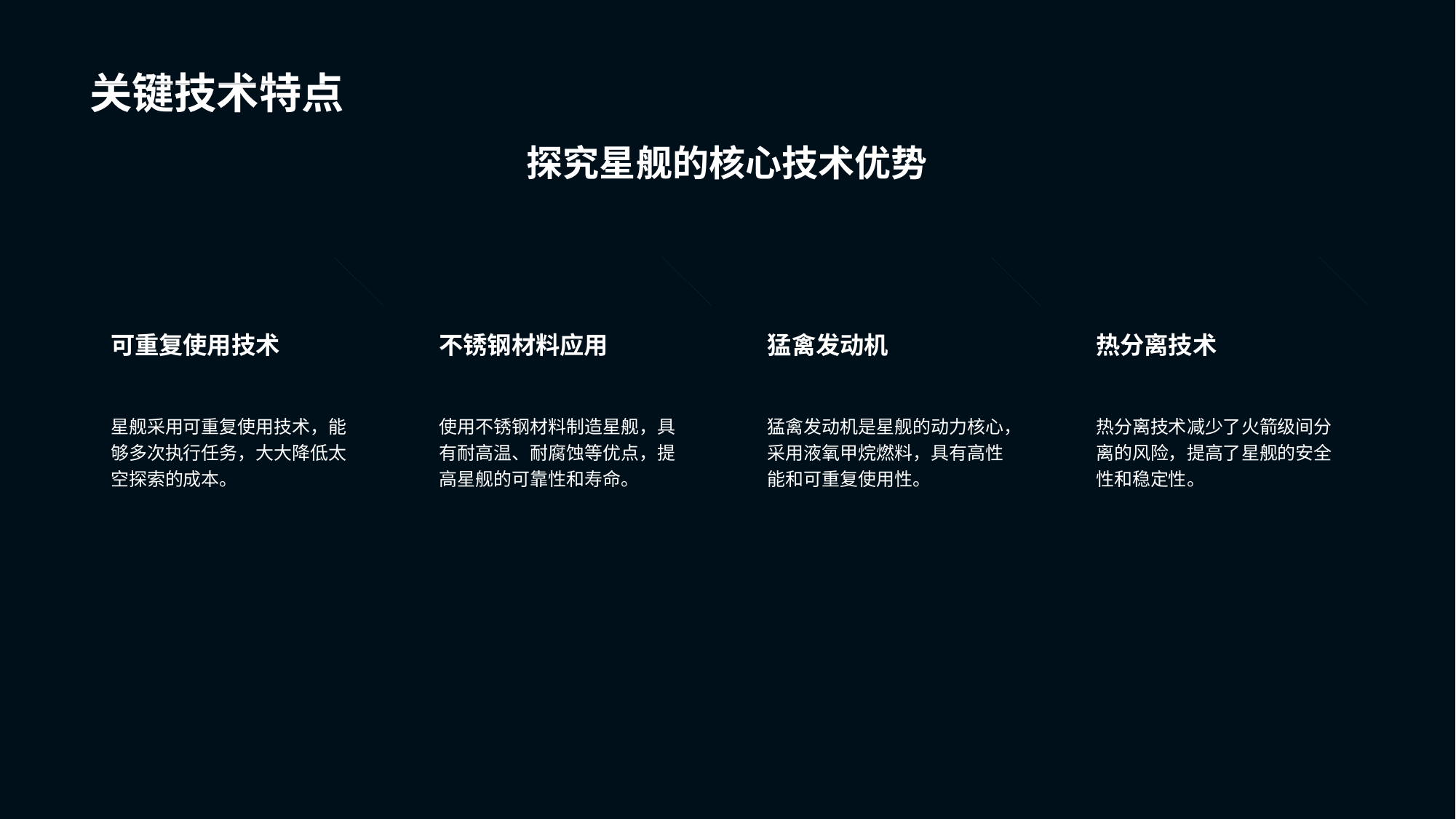

# 关键技术特点

探究星舰的核心技术优势

可重复使用技术
星舰采用可重复使用技术，能够多次执行任务，大大降低太空探索的成本。

不锈钢材料应用
使用不锈钢材料制造星舰，具有耐高温、耐腐蚀等优点，提高星舰的可靠性和寿命。

猛禽发动机
猛禽发动机是星舰的动力核心，采用液氧甲烷燃料，具有高性能和可重复使用性。

热分离技术
热分离技术减少了火箭级间分离的风险，提高了星舰的安全性和稳定性。